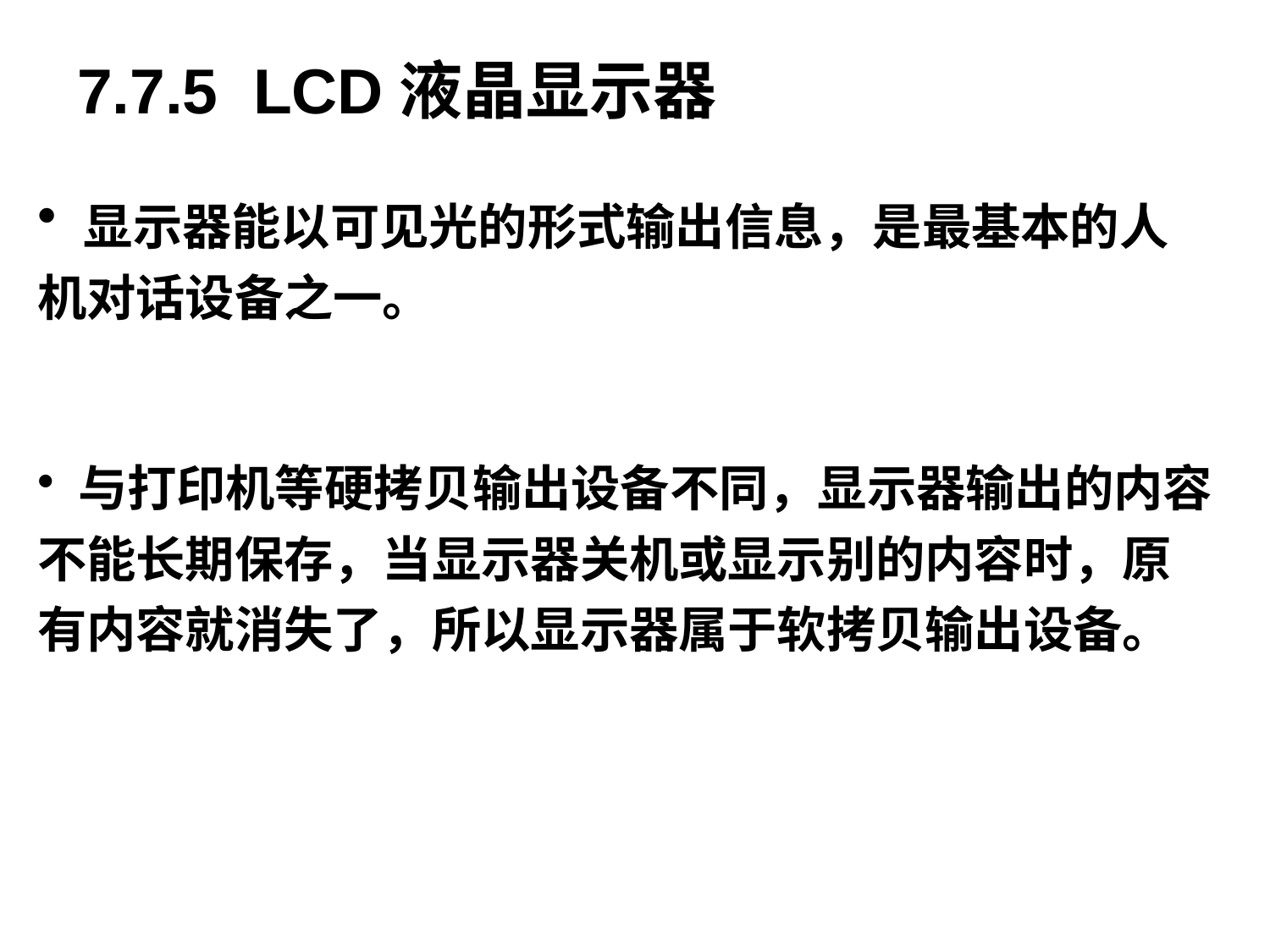

7.7.5  LCD液晶显示器

 显示器能以可见光的形式输出信息，是最基本的人机对话设备之一。

 与打印机等硬拷贝输出设备不同，显示器输出的内容不能长期保存，当显示器关机或显示别的内容时，原有内容就消失了，所以显示器属于软拷贝输出设备。
217